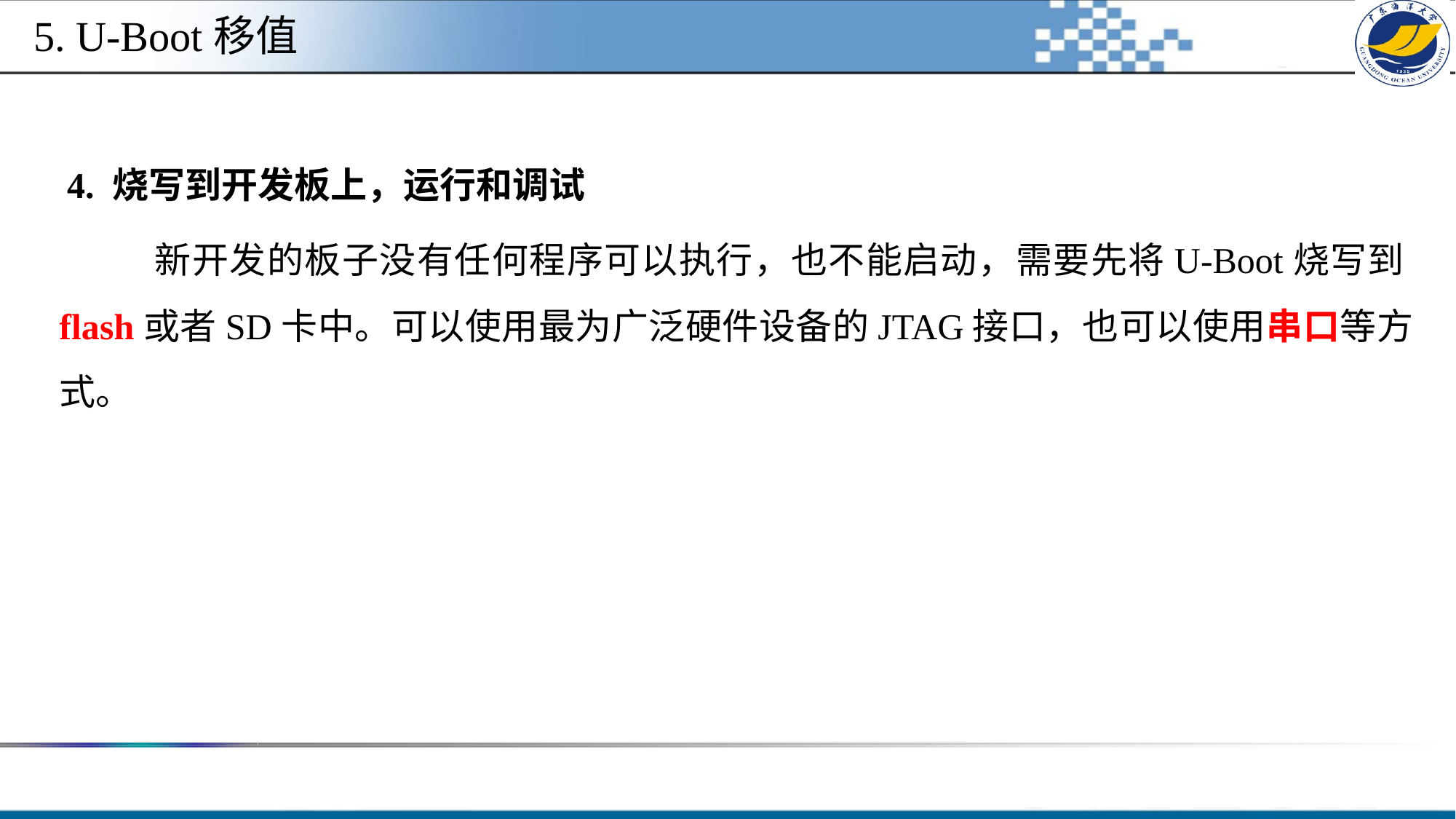

5. U-Boot移值

 4. 烧写到开发板上，运行和调试
        新开发的板子没有任何程序可以执行，也不能启动，需要先将U-Boot烧写到flash或者SD卡中。可以使用最为广泛硬件设备的JTAG接口，也可以使用串口等方式。